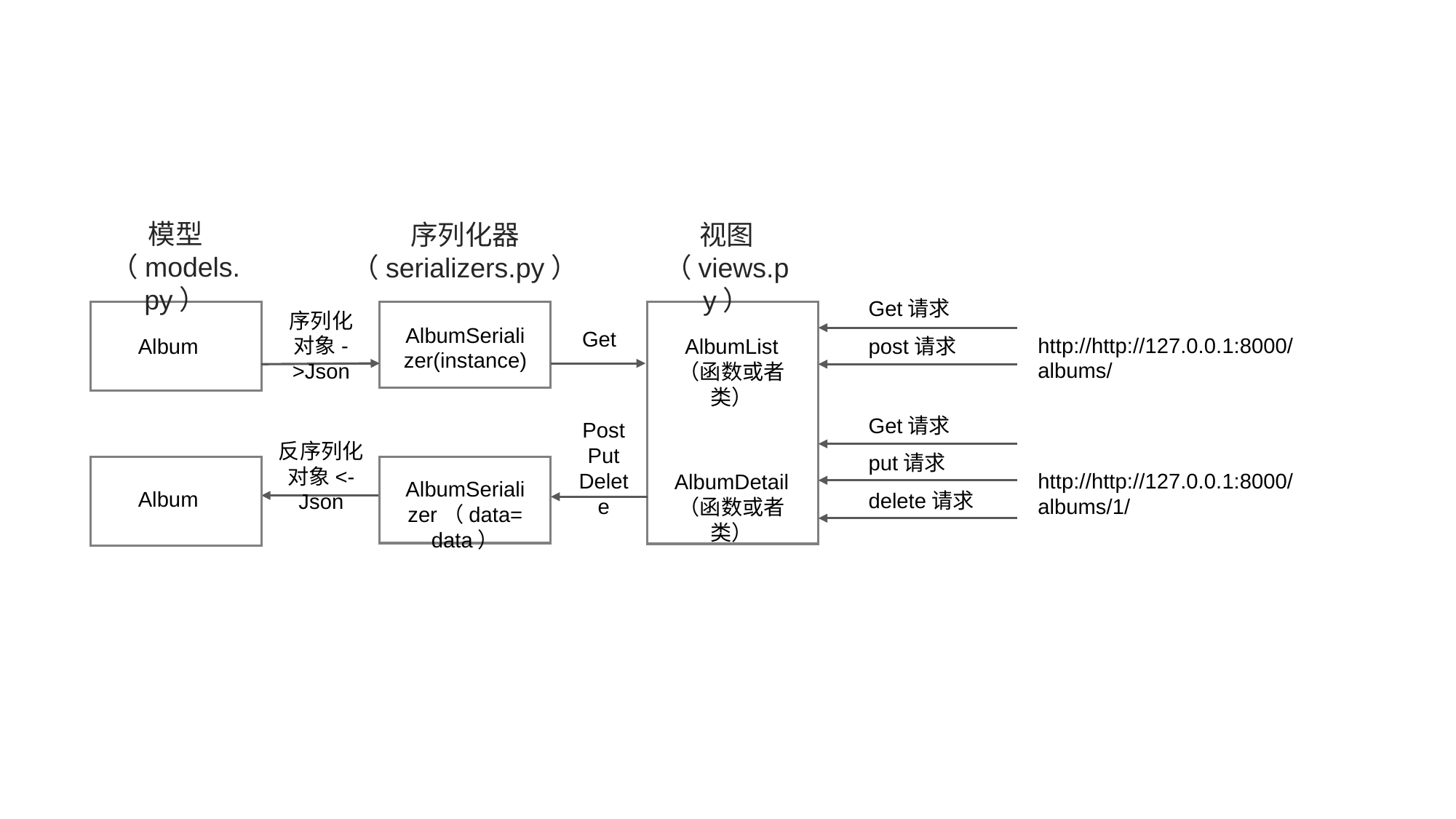

模型
（models.py）
序列化器
（serializers.py）
视图
（views.py）
Get请求

序列化
对象->Json
AlbumSerializer(instance)
Get
http://http://127.0.0.1:8000/albums/
Album
post请求
AlbumList
（函数或者类）
Get请求
Post
Put
Delete
反序列化
对象<-Json
put请求

http://http://127.0.0.1:8000/albums/1/
AlbumDetail
（函数或者类）
AlbumSerializer（data=data）
Album
delete请求